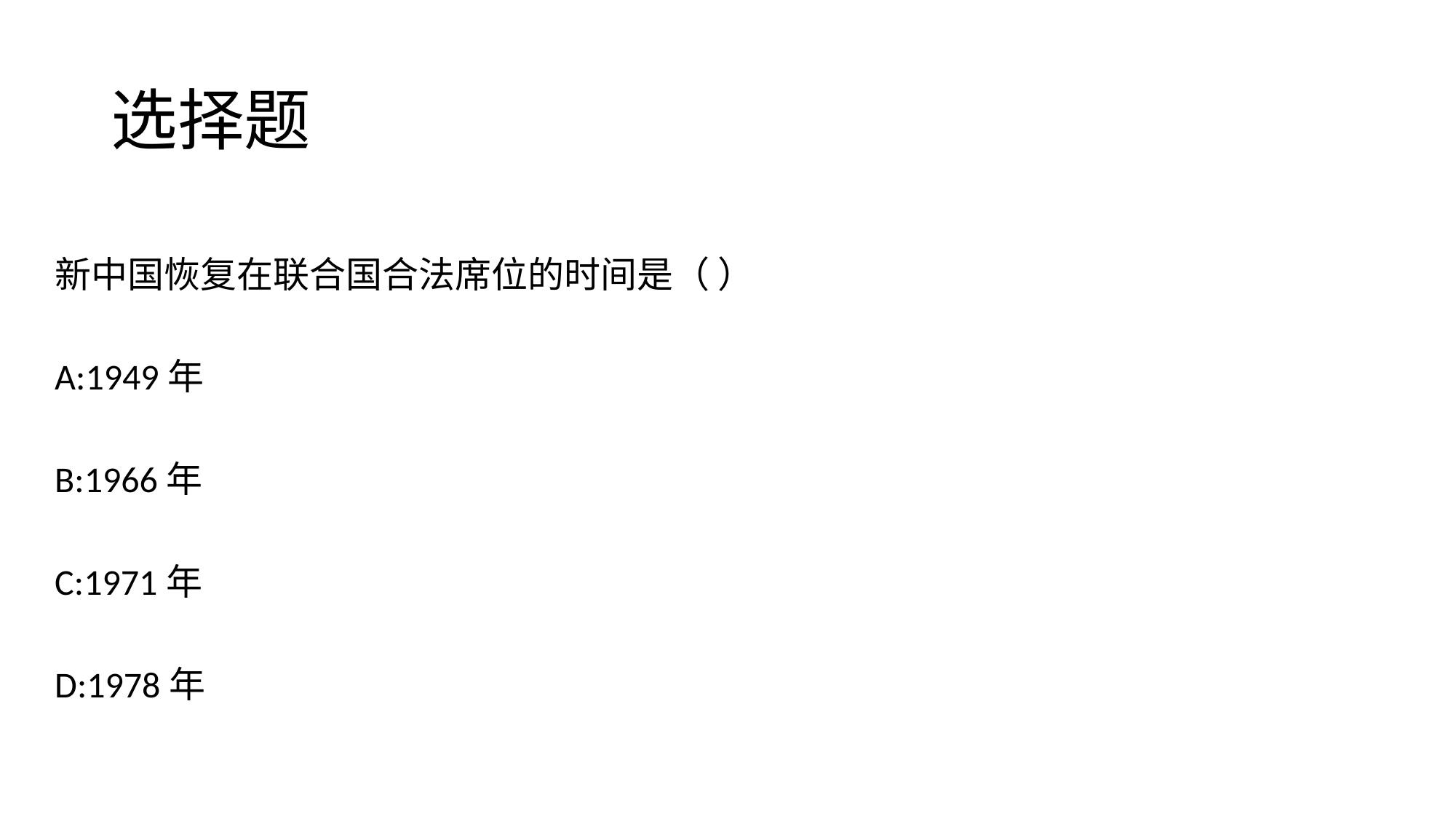

# 选择题
新中国恢复在联合国合法席位的时间是（ ）
A:1949年
B:1966年
C:1971年
D:1978年